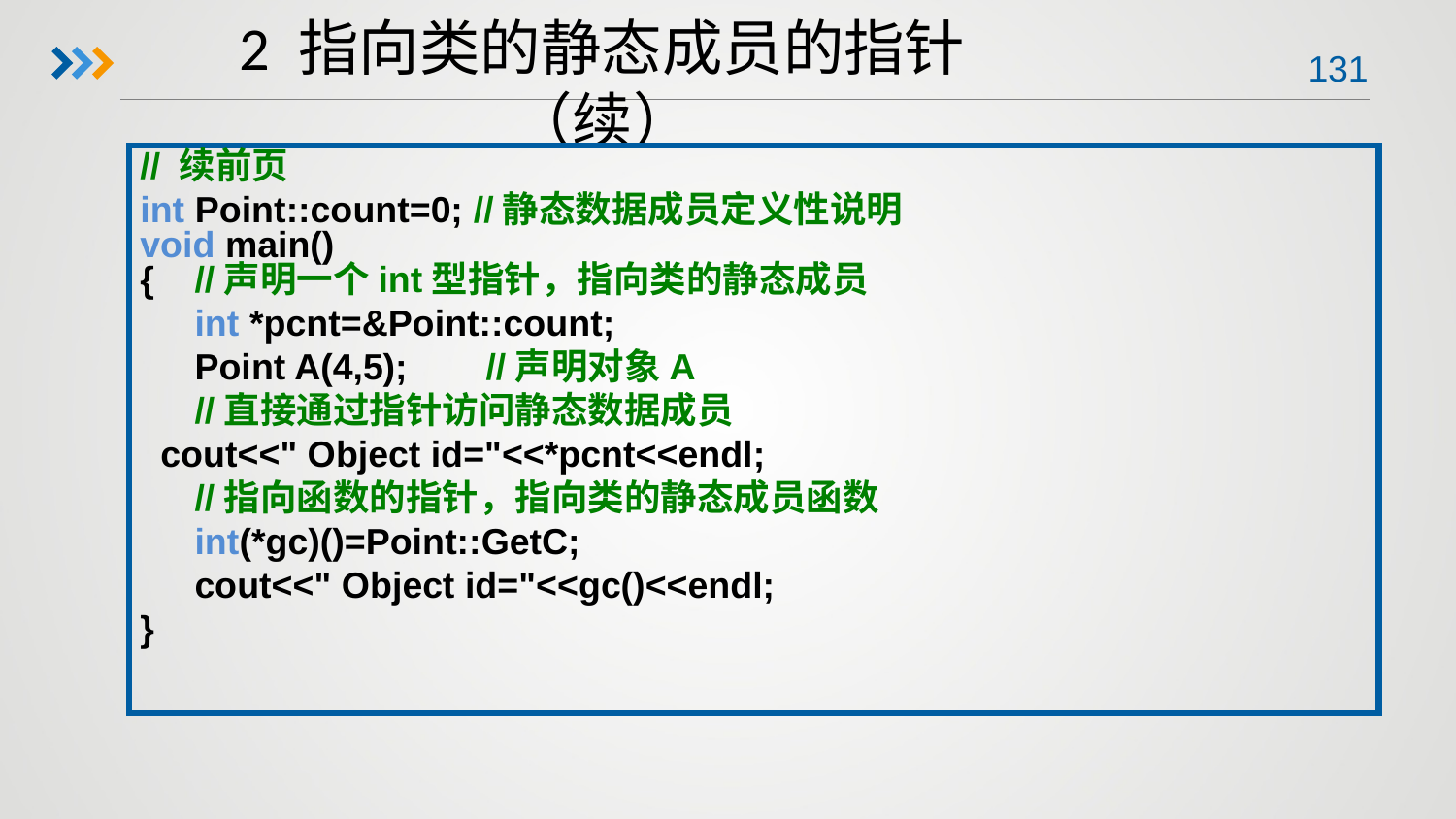

2 指向类的静态成员的指针（续）
// 续前页
int Point::count=0; //静态数据成员定义性说明
void main()
{	//声明一个int型指针，指向类的静态成员
	int *pcnt=&Point::count;
	Point A(4,5);	//声明对象A
	//直接通过指针访问静态数据成员
  cout<<" Object id="<<*pcnt<<endl;
	//指向函数的指针，指向类的静态成员函数
	int(*gc)()=Point::GetC;
	cout<<" Object id="<<gc()<<endl;
}